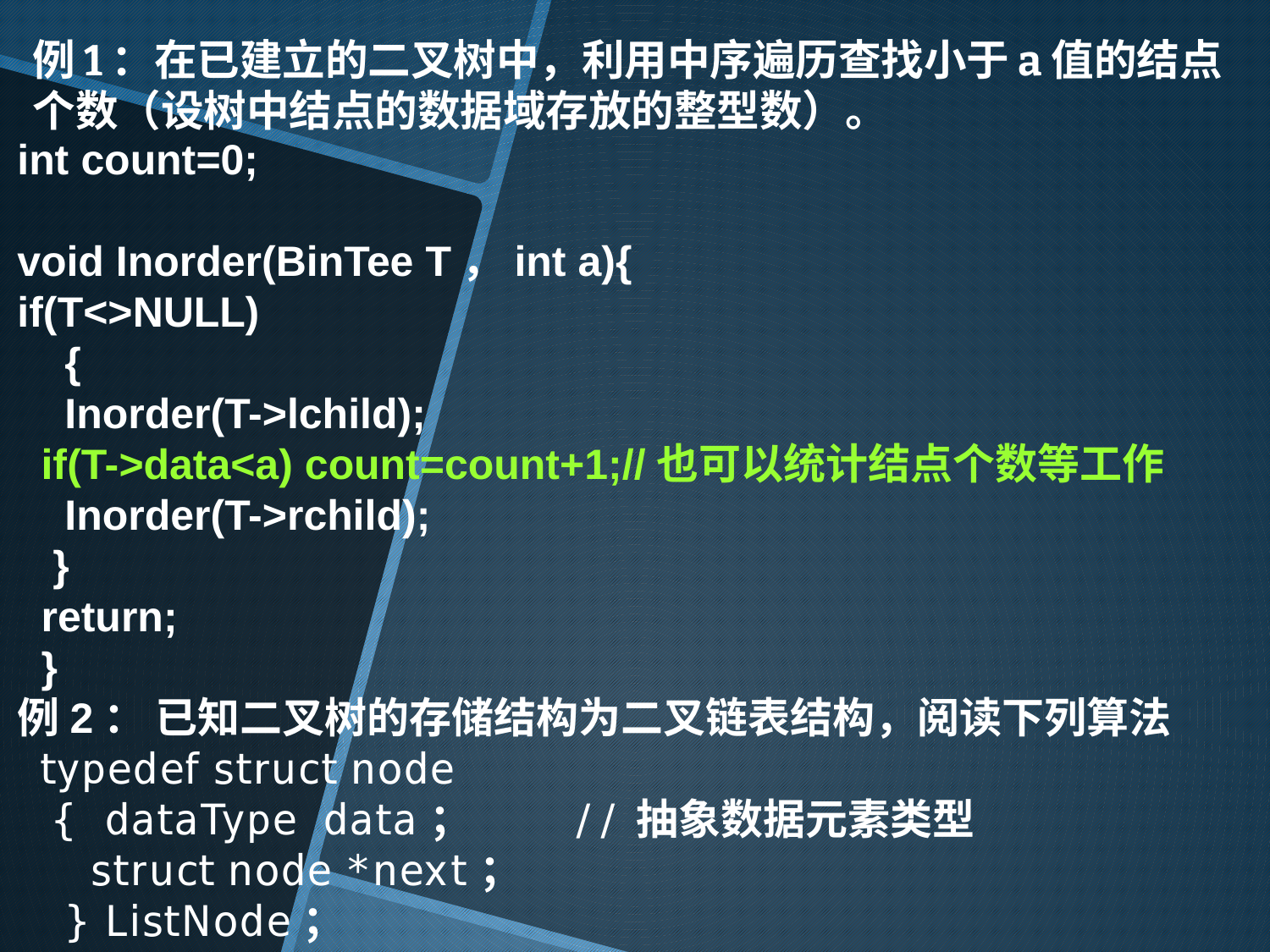

例1：在已建立的二叉树中，利用中序遍历查找小于a值的结点个数（设树中结点的数据域存放的整型数）。
int count=0;

void Inorder(BinTee T，int a){
if(T<>NULL)
    {
    Inorder(T->lchild);
  if(T->data<a) count=count+1;//也可以统计结点个数等工作
    Inorder(T->rchild);
   }
  return;
  }
例2： 已知二叉树的存储结构为二叉链表结构，阅读下列算法
  typedef struct node
   {  dataType  data；          //抽象数据元素类型
      struct node *next；
    } ListNode；